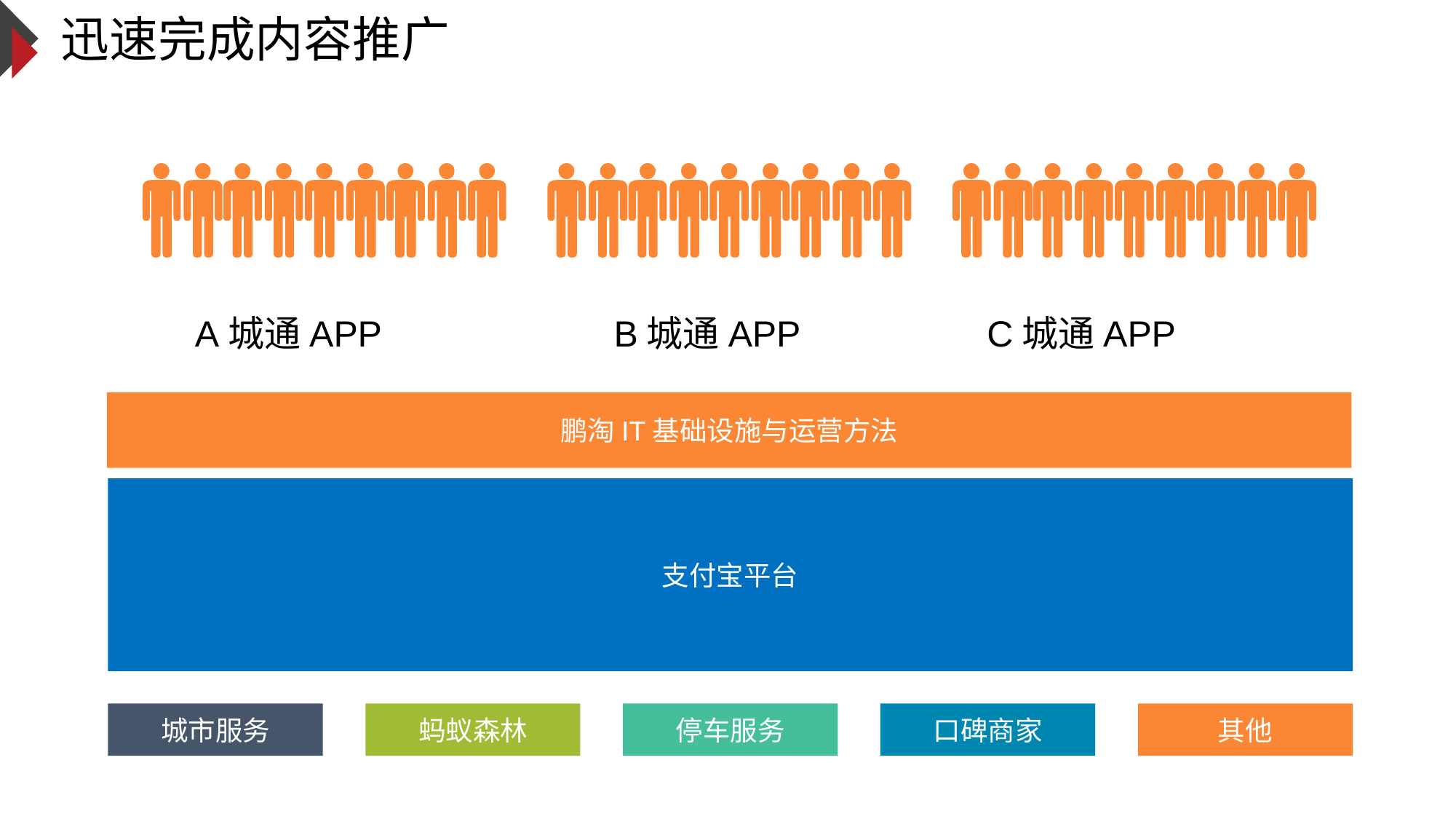

# 迅速完成内容推广

A城通APP
B城通APP
C城通APP
鹏淘IT基础设施与运营方法
支付宝平台
城市服务
蚂蚁森林
停车服务
口碑商家
其他